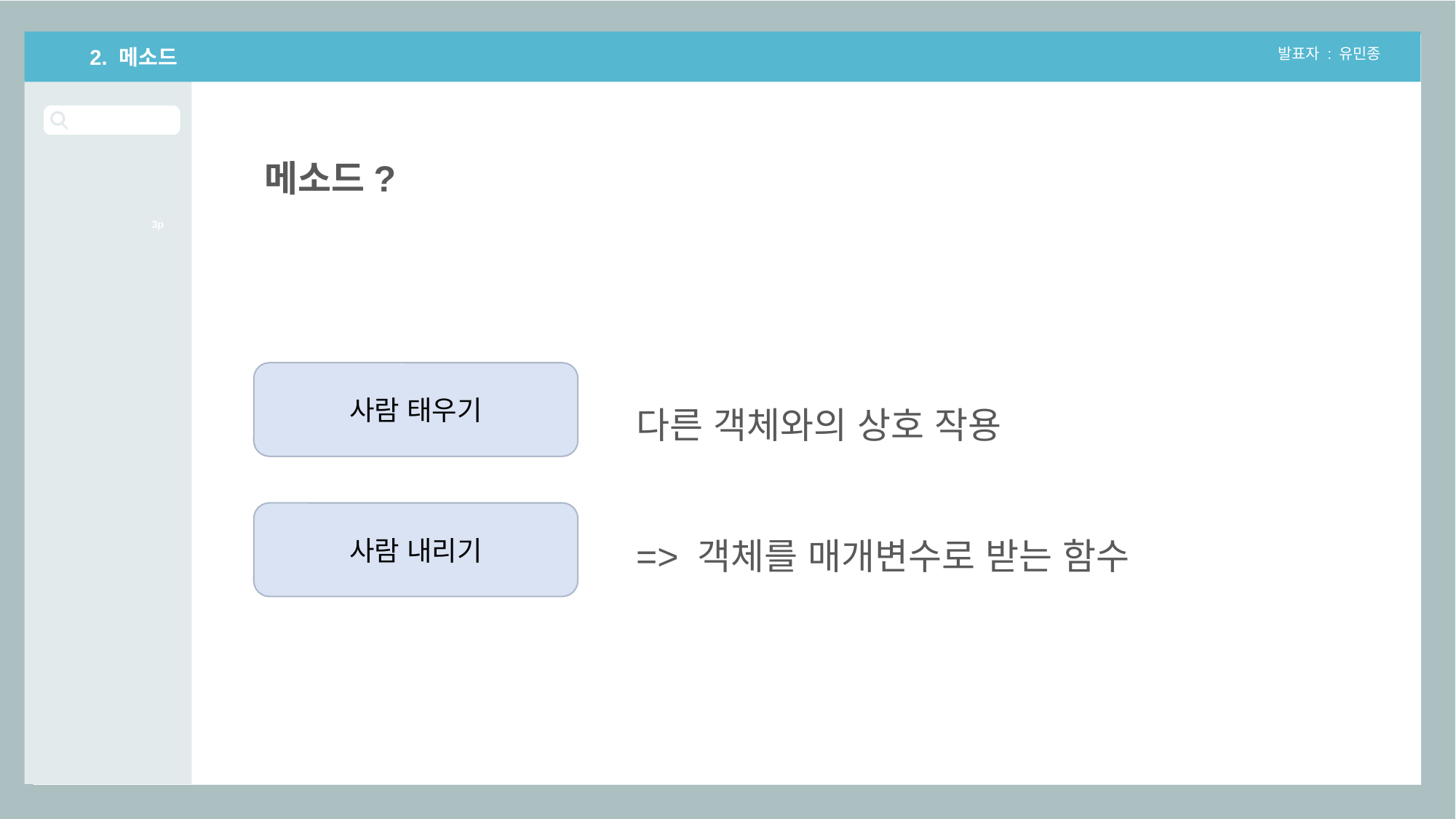

2. 메소드
발표자 : 유민종

메소드?
3p
사람 태우기
다른 객체와의 상호 작용

=> 객체를 매개변수로 받는 함수
사람 내리기